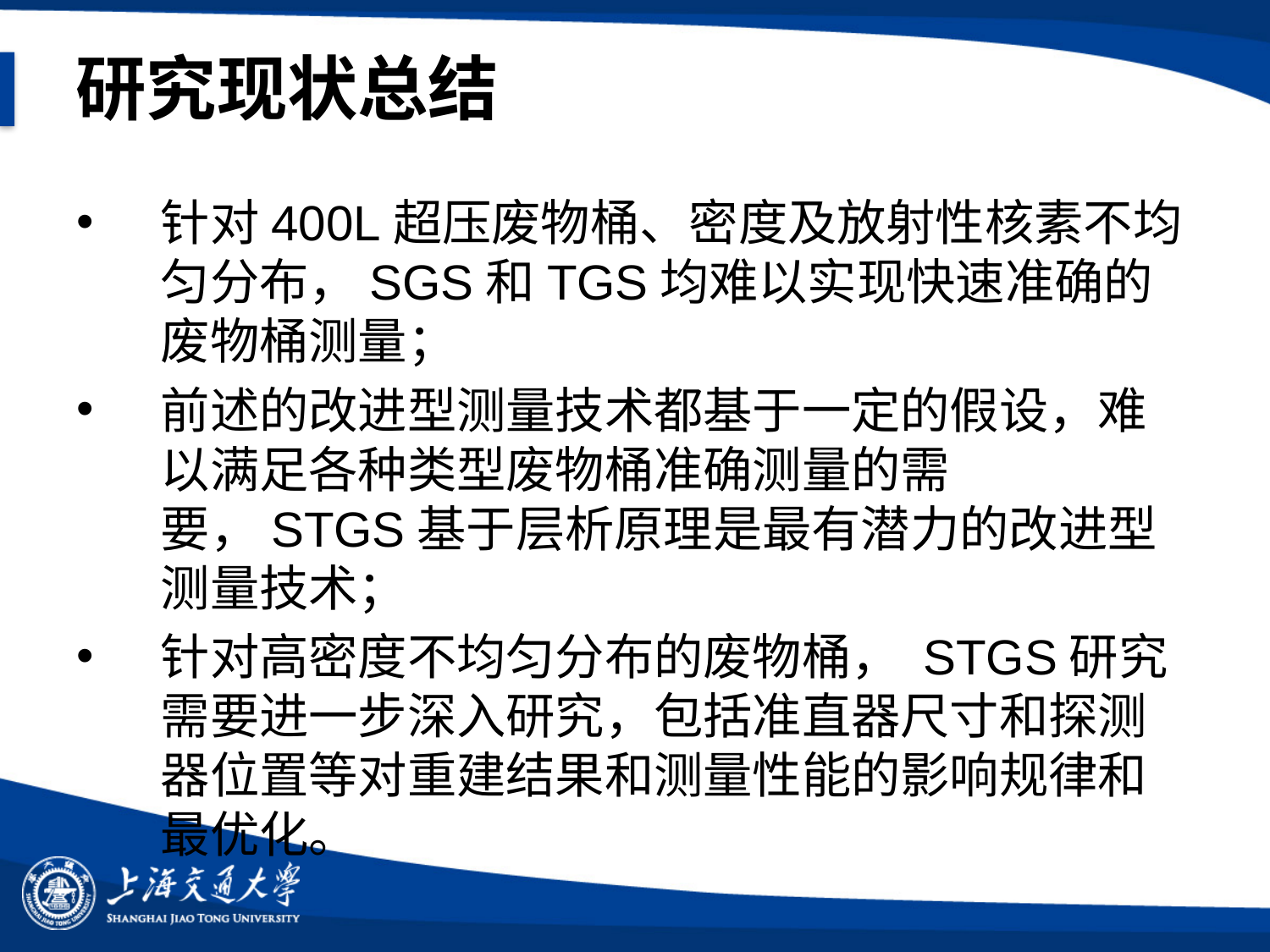

研究现状总结
针对400L超压废物桶、密度及放射性核素不均匀分布，SGS和TGS均难以实现快速准确的废物桶测量；
前述的改进型测量技术都基于一定的假设，难以满足各种类型废物桶准确测量的需要，STGS基于层析原理是最有潜力的改进型测量技术；
针对高密度不均匀分布的废物桶， STGS研究需要进一步深入研究，包括准直器尺寸和探测器位置等对重建结果和测量性能的影响规律和最优化。